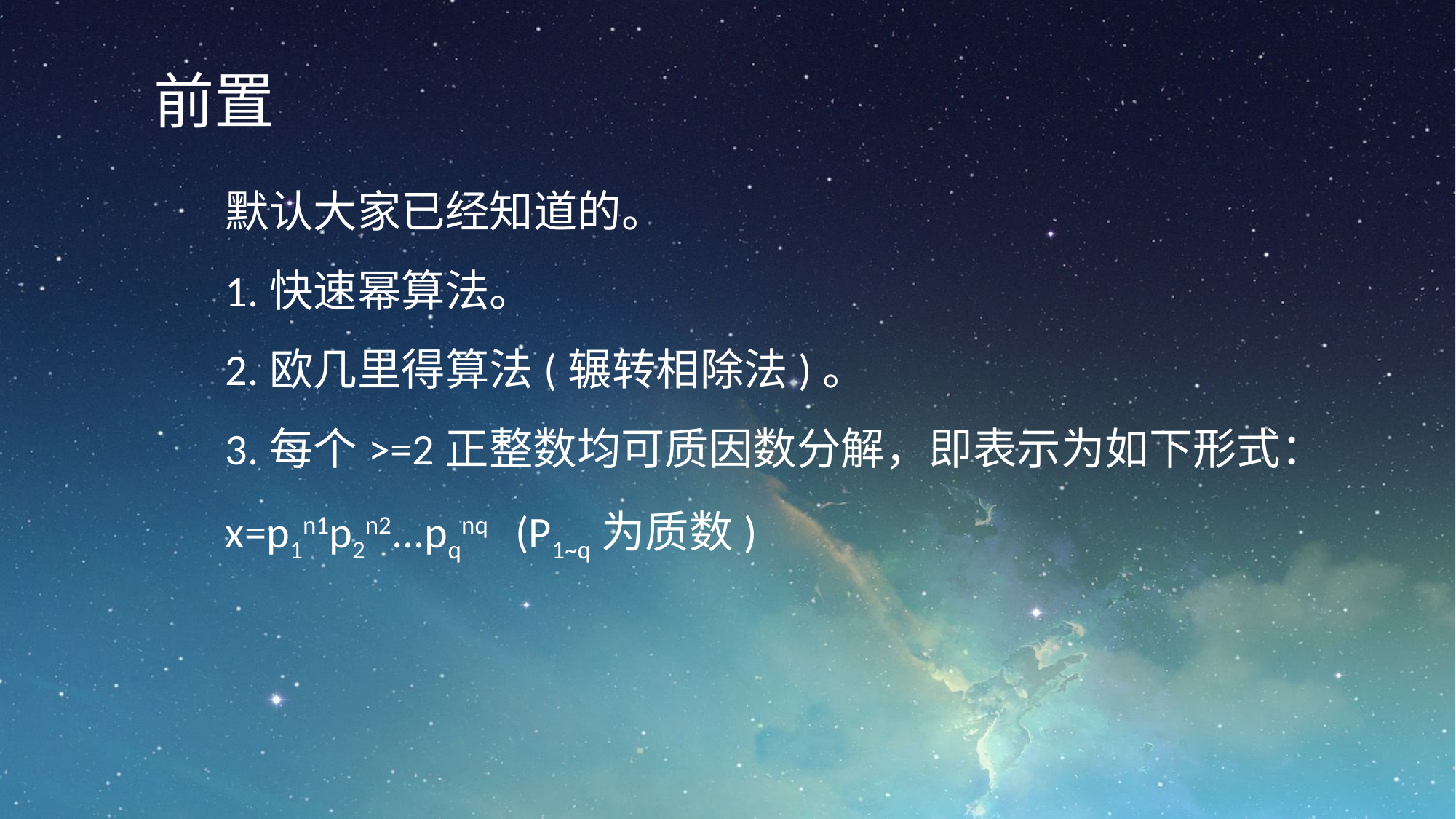

前置
默认大家已经知道的。
1.快速幂算法。
2.欧几里得算法(辗转相除法)。
3.每个>=2正整数均可质因数分解，即表示为如下形式：
x=p1n1p2n2...pqnq    (P1~q为质数)